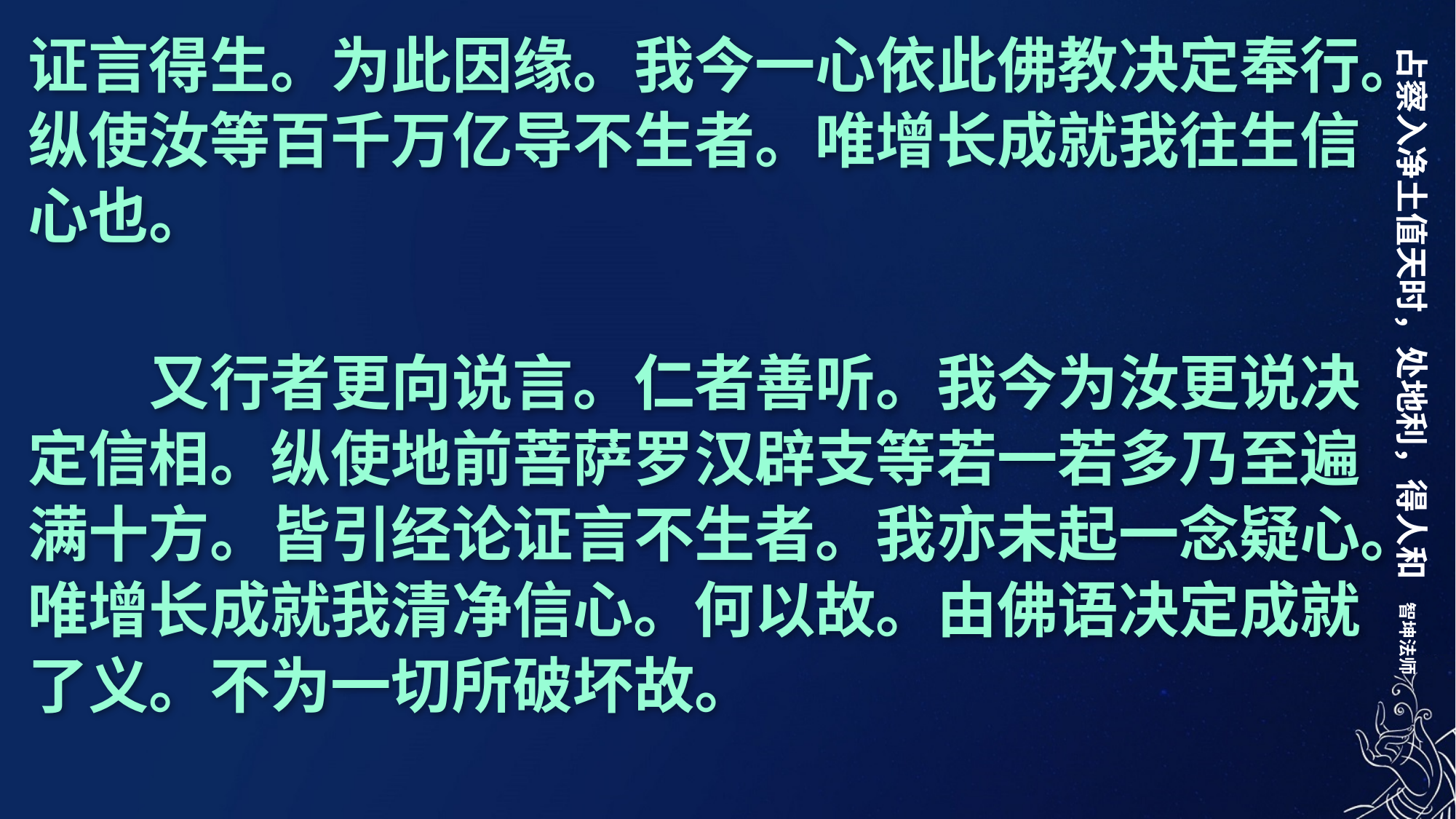

证言得生。为此因缘。我今一心依此佛教决定奉行。纵使汝等百千万亿导不生者。唯增长成就我往生信心也。

　　又行者更向说言。仁者善听。我今为汝更说决定信相。纵使地前菩萨罗汉辟支等若一若多乃至遍满十方。皆引经论证言不生者。我亦未起一念疑心。唯增长成就我清净信心。何以故。由佛语决定成就了义。不为一切所破坏故。